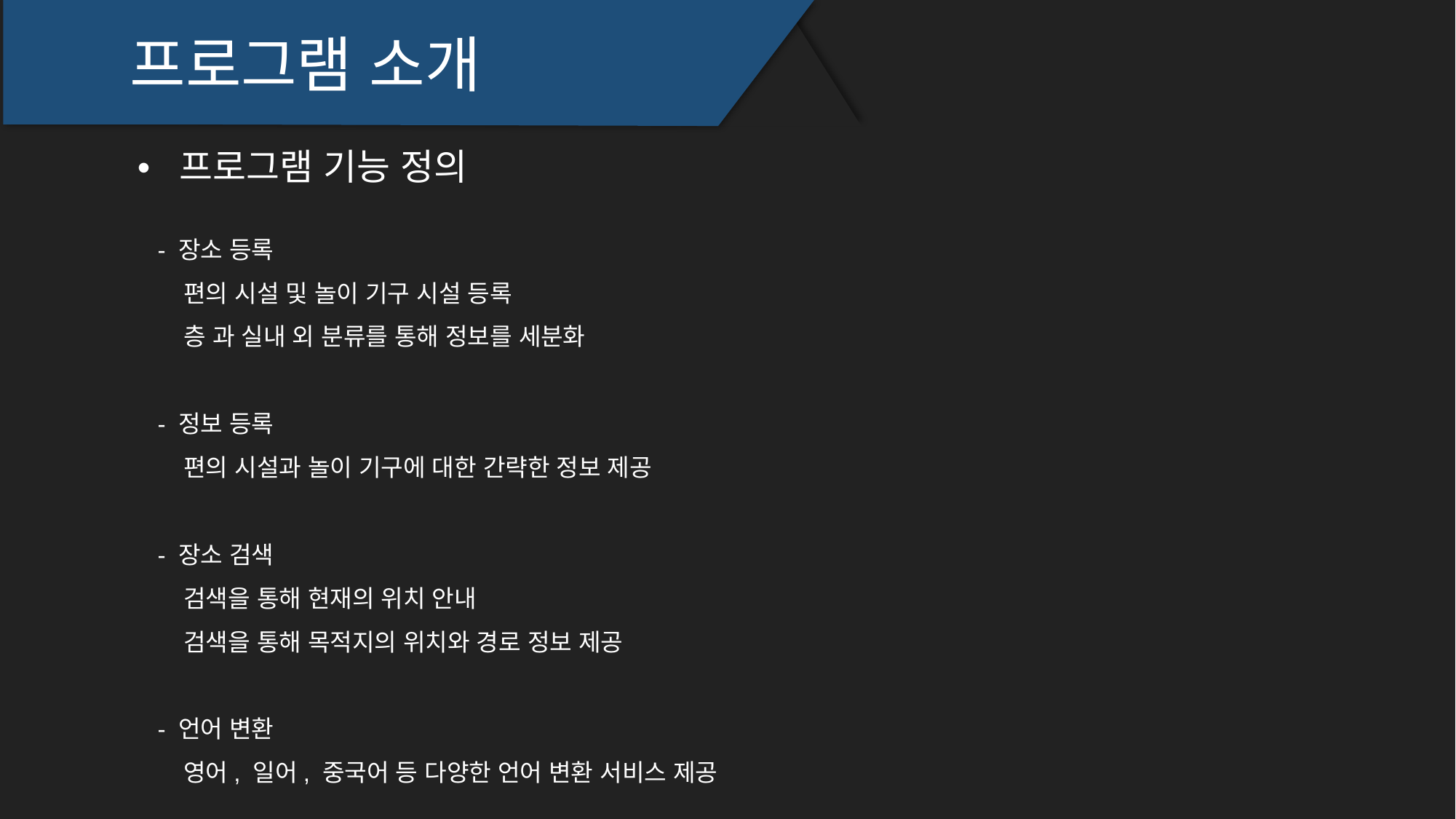

프로그램 소개

•  프로그램 기능 정의

   - 장소 등록
      편의 시설 및 놀이 기구 시설 등록
      층 과 실내 외 분류를 통해 정보를 세분화

   - 정보 등록
      편의 시설과 놀이 기구에 대한 간략한 정보 제공

   - 장소 검색
      검색을 통해 현재의 위치 안내
      검색을 통해 목적지의 위치와 경로 정보 제공

   - 언어 변환
      영어, 일어, 중국어 등 다양한 언어 변환 서비스 제공